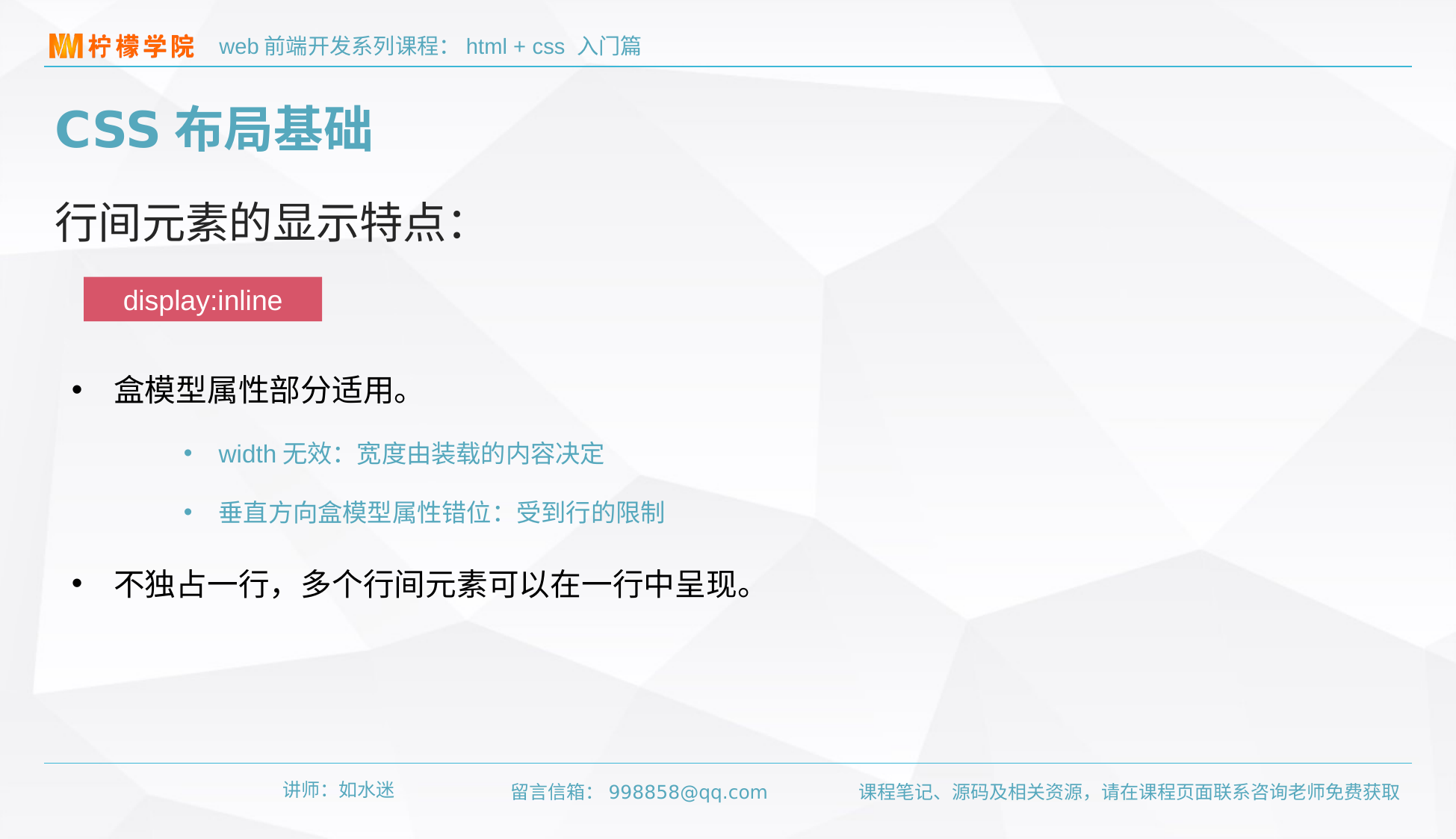

CSS布局基础
行间元素的显示特点：
display:inline
盒模型属性部分适用。
width无效：宽度由装载的内容决定
垂直方向盒模型属性错位：受到行的限制
不独占一行，多个行间元素可以在一行中呈现。